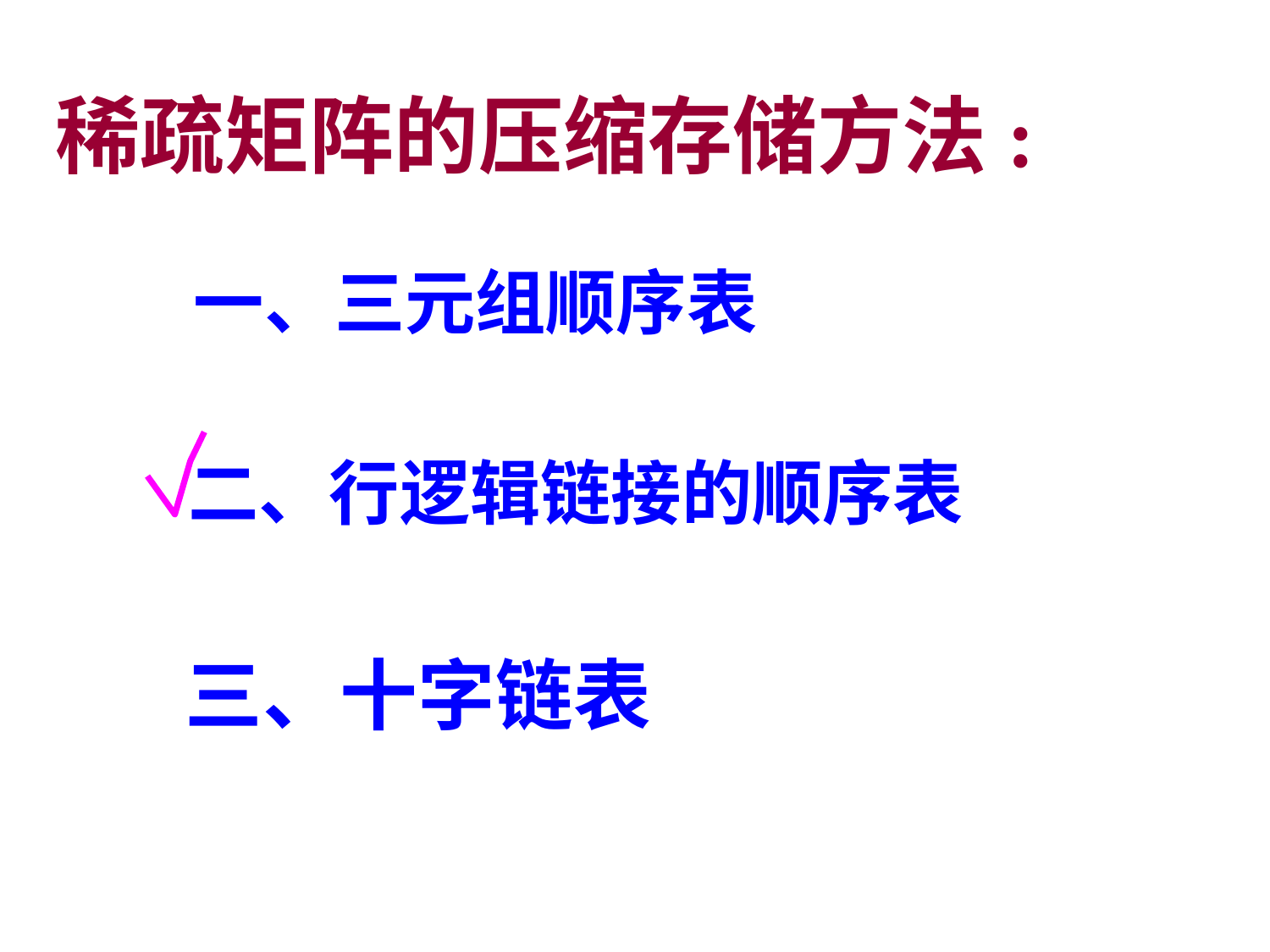

稀疏矩阵的压缩存储方法:
一、三元组顺序表

二、行逻辑链接的顺序表
三、十字链表